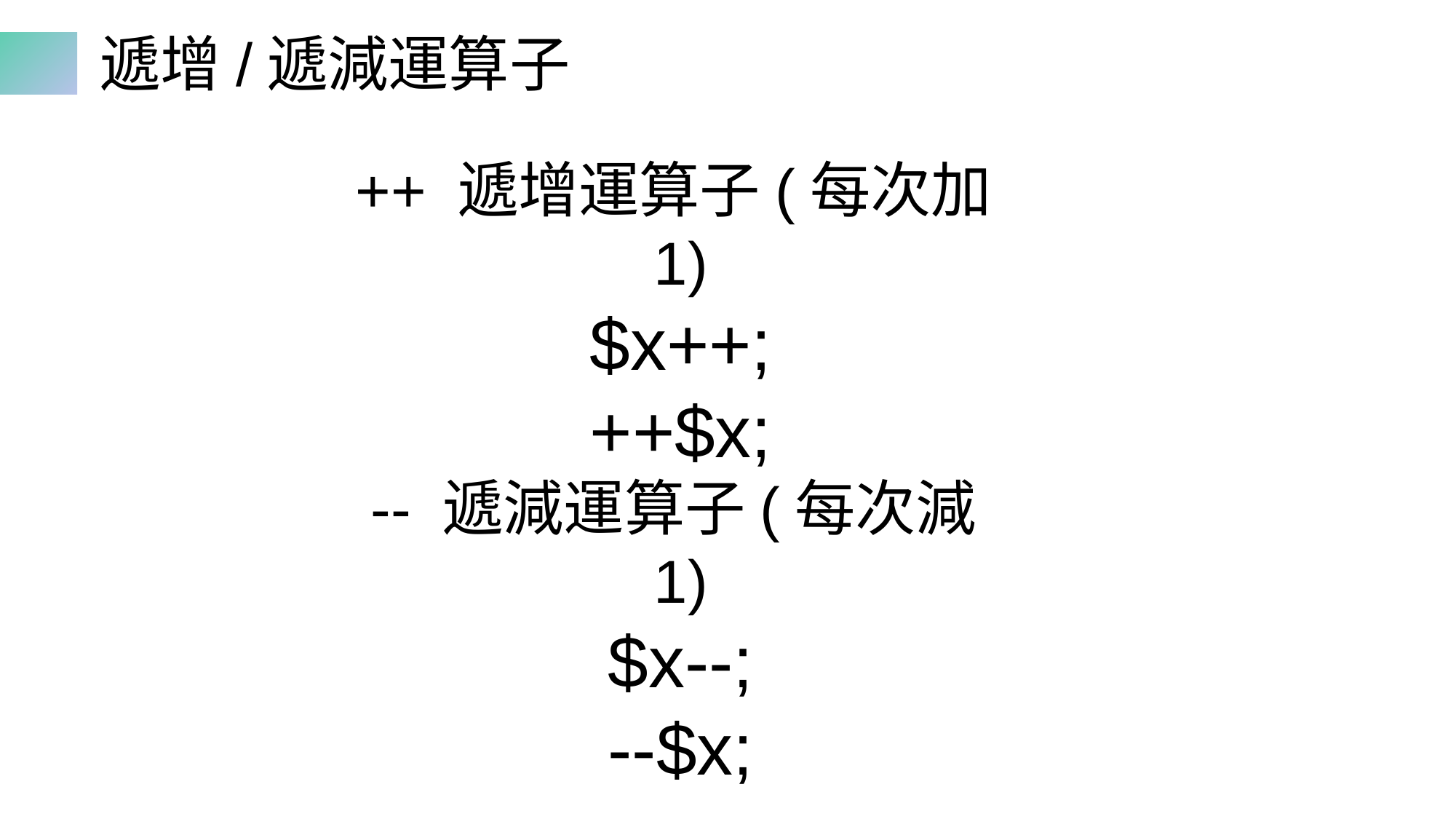

# 遞增/遞減運算子
++ 遞增運算子(每次加1)
$x++;
++$x;
-- 遞減運算子(每次減1)
$x--;
--$x;